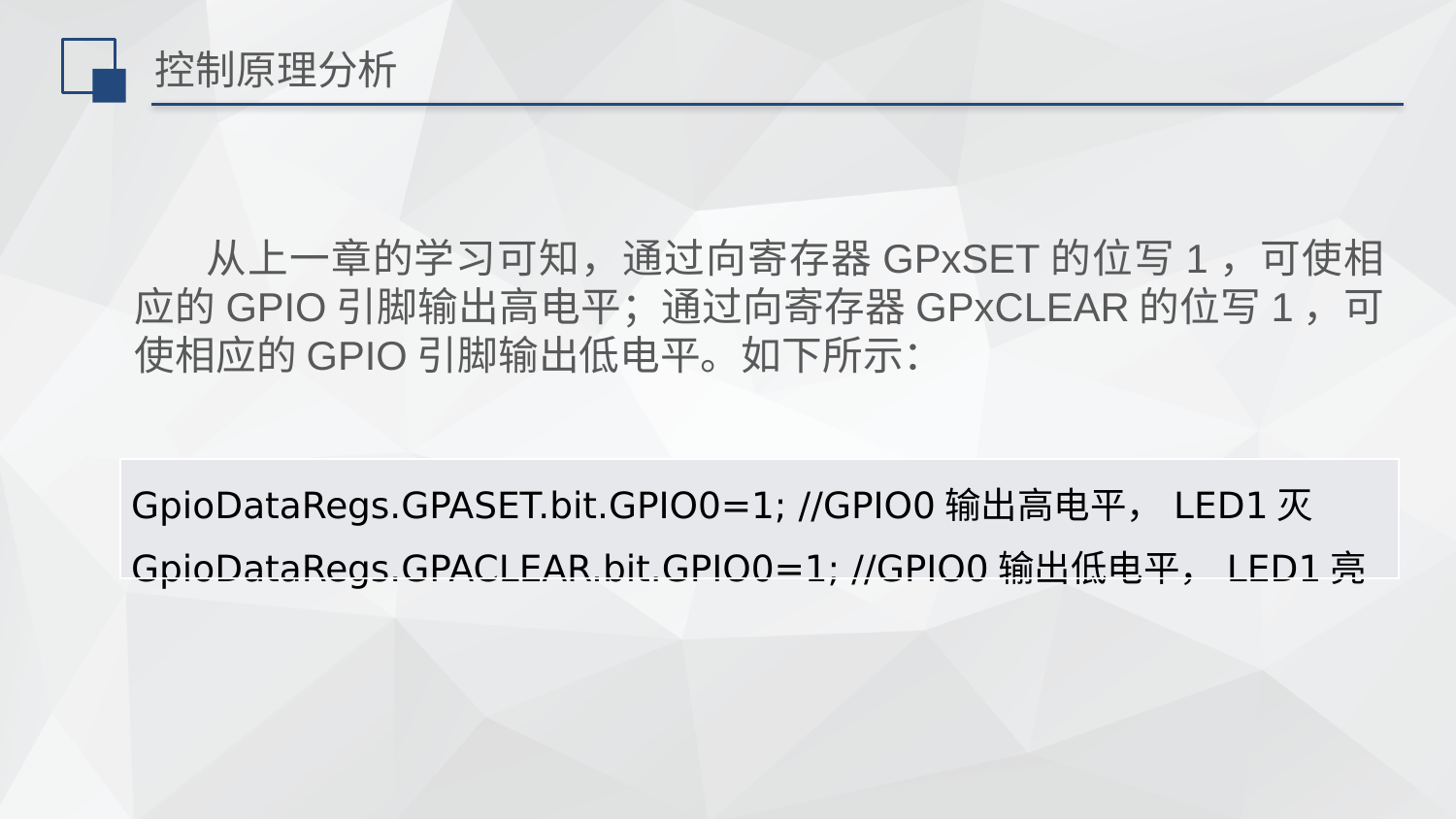

# 控制原理分析
      从上一章的学习可知，通过向寄存器GPxSET的位写1，可使相应的GPIO引脚输出高电平；通过向寄存器GPxCLEAR的位写1，可使相应的GPIO引脚输出低电平。如下所示：
| GpioDataRegs.GPASET.bit.GPIO0=1; //GPIO0输出高电平，LED1灭 GpioDataRegs.GPACLEAR.bit.GPIO0=1; //GPIO0输出低电平，LED1亮 |
| --- |